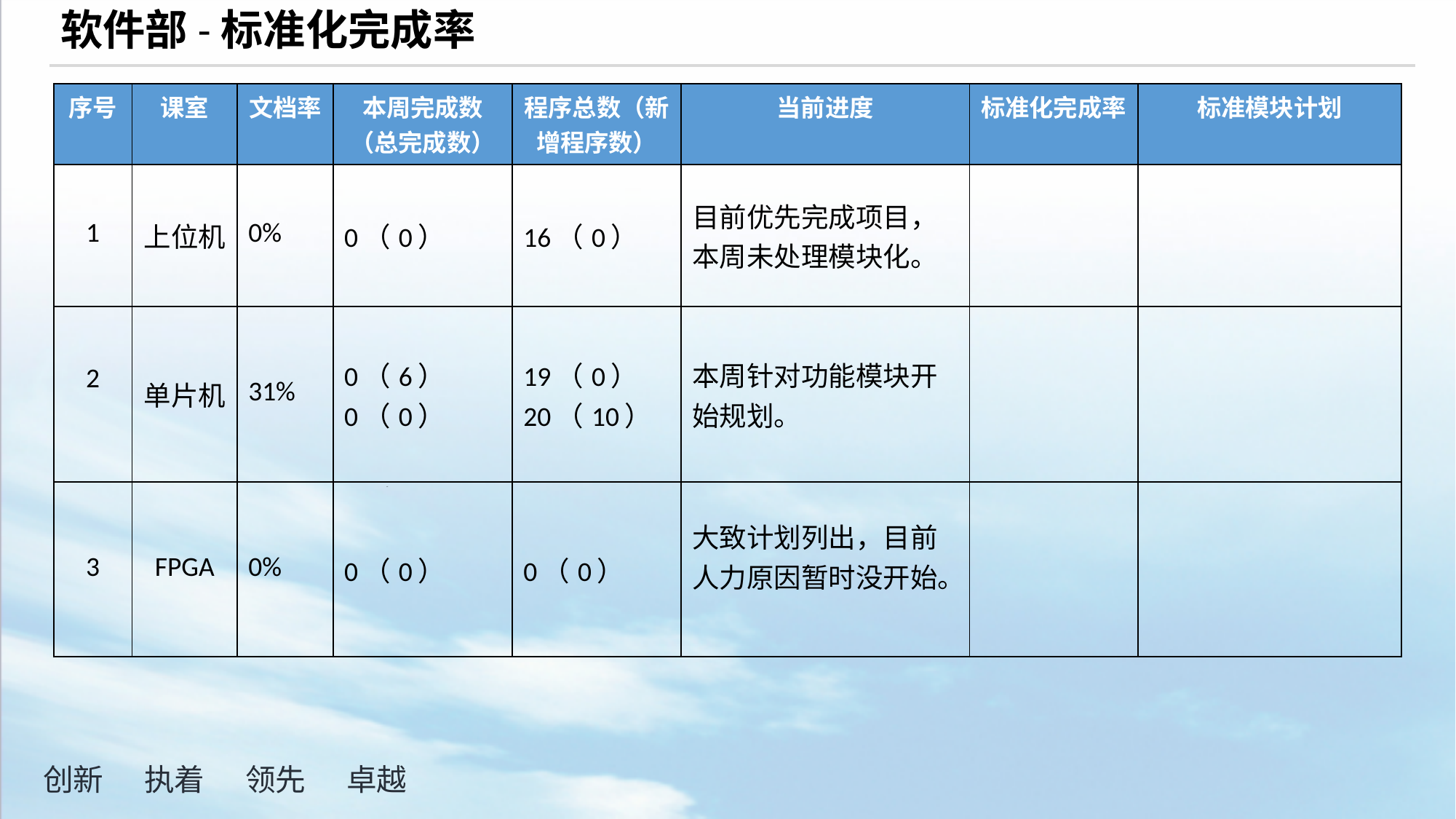

软件部-标准化完成率
| 序号 | 课室 | 文档率 | 本周完成数（总完成数） | 程序总数（新增程序数） | 当前进度 | 标准化完成率 | 标准模块计划 |
| --- | --- | --- | --- | --- | --- | --- | --- |
| 1 | 上位机 | 0% | 0（0） | 16（0） | 目前优先完成项目，本周未处理模块化。 |  |  |
| 2 | 单片机 | 31% | 0（6） 0（0） | 19（0） 20（10） | 本周针对功能模块开始规划。 |  |  |
| 3 | FPGA | 0% | 0（0） | 0（0） | 大致计划列出，目前人力原因暂时没开始。 |  |  |
2